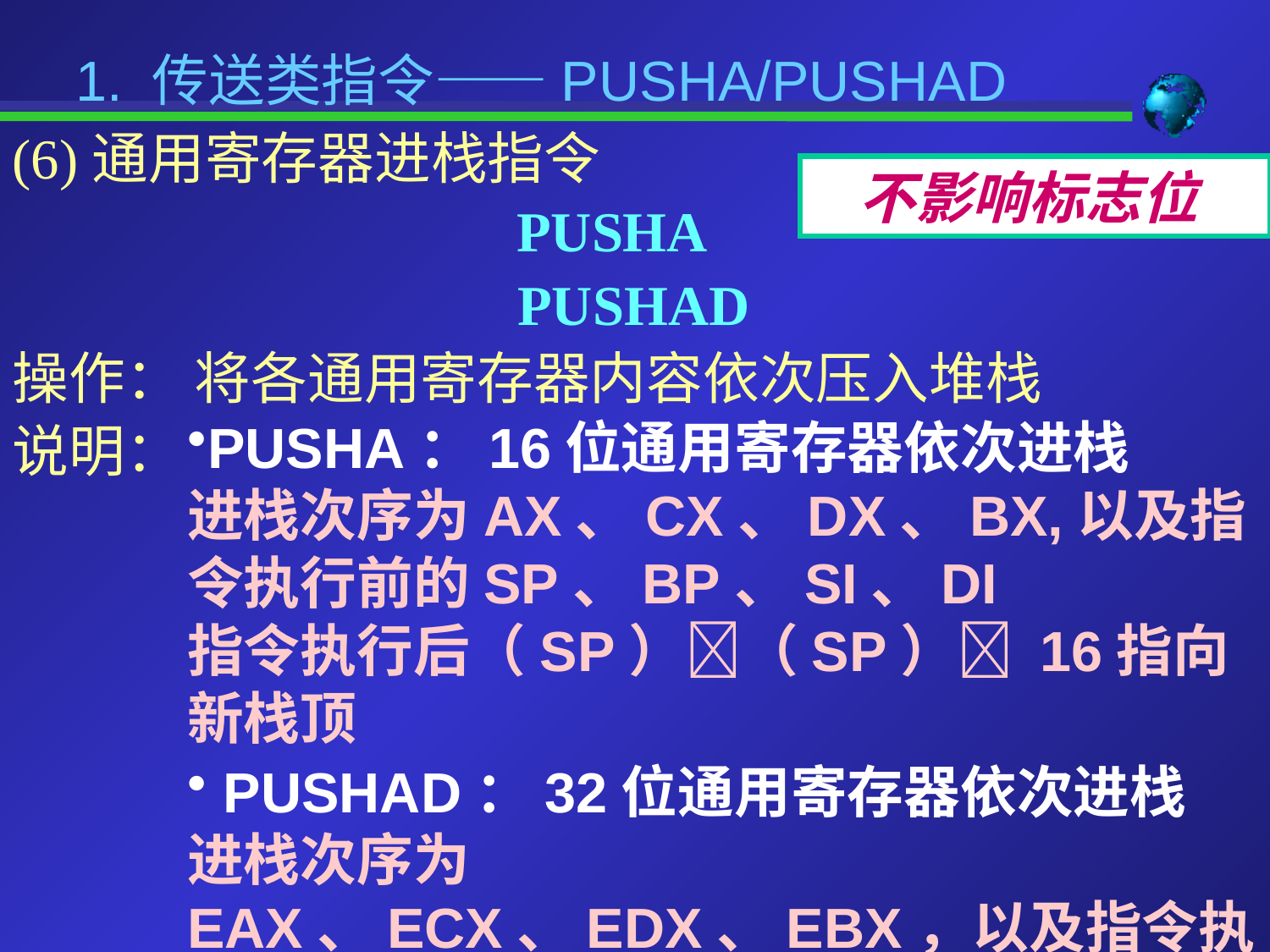

# 1. 传送类指令——PUSHA/PUSHAD
(6)通用寄存器进栈指令
PUSHA
   PUSHAD
操作： 将各通用寄存器内容依次压入堆栈
说明：
不影响标志位
PUSHA：16位通用寄存器依次进栈
进栈次序为AX、CX、DX、BX,以及指令执行前的SP、BP、SI、DI
指令执行后（SP）⇐（SP）− 16指向新栈顶
 PUSHAD：32位通用寄存器依次进栈
进栈次序为EAX、ECX、EDX、EBX，以及指令执行前的ESP、EBP、ESI和EDI
指令执行后（SP）⇐（SP）− 32
19